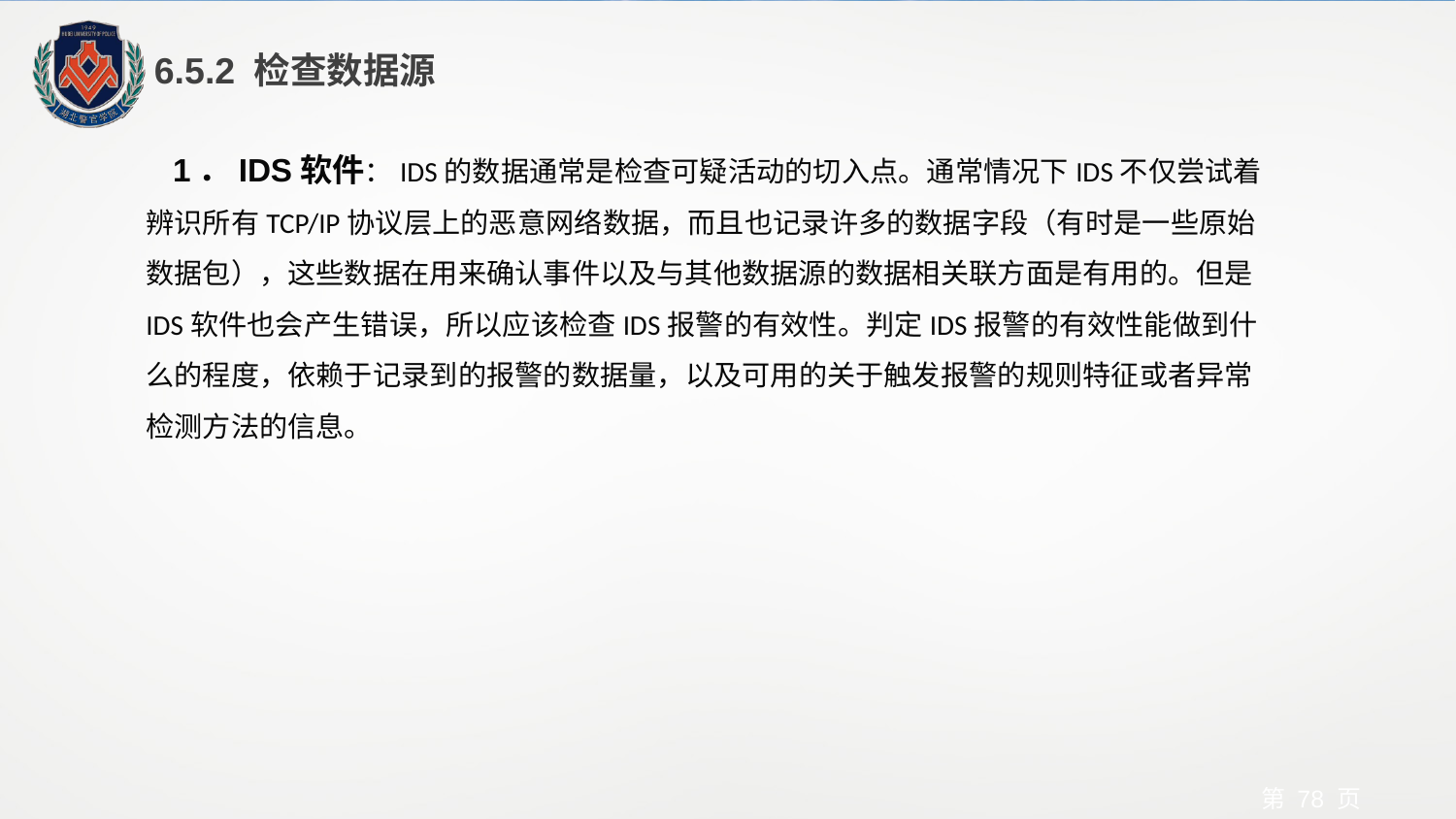

6.5.2 检查数据源
   1．IDS软件：IDS的数据通常是检查可疑活动的切入点。通常情况下IDS不仅尝试着辨识所有TCP/IP协议层上的恶意网络数据，而且也记录许多的数据字段（有时是一些原始数据包），这些数据在用来确认事件以及与其他数据源的数据相关联方面是有用的。但是IDS软件也会产生错误，所以应该检查IDS报警的有效性。判定IDS报警的有效性能做到什么的程度，依赖于记录到的报警的数据量，以及可用的关于触发报警的规则特征或者异常检测方法的信息。